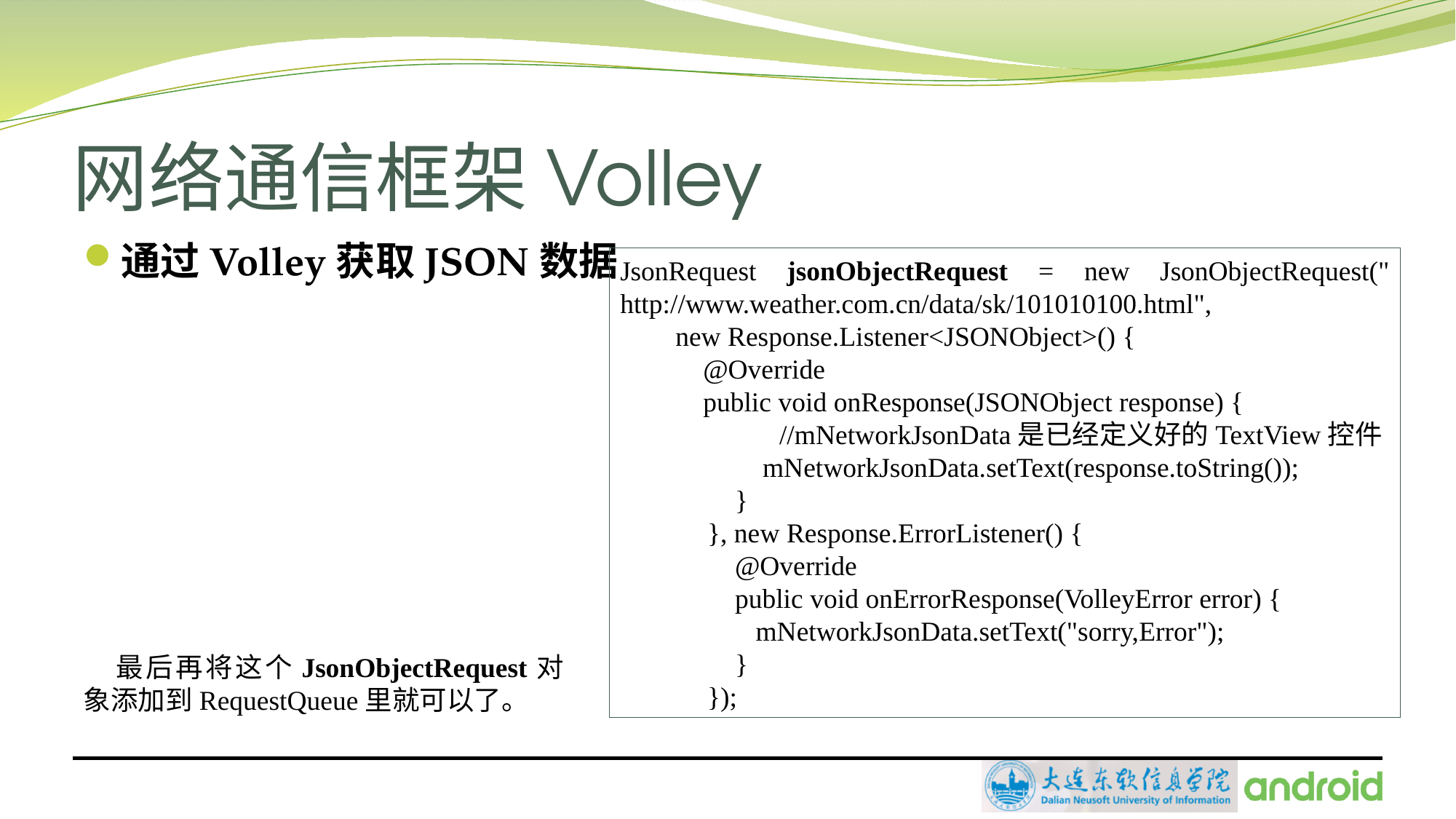

# 网络通信框架Volley
通过Volley获取JSON数据

JsonRequest jsonObjectRequest = new JsonObjectRequest(" http://www.weather.com.cn/data/sk/101010100.html",
        new Response.Listener<JSONObject>() {
            @Override
            public void onResponse(JSONObject response) {
//mNetworkJsonData是已经定义好的TextView控件
                mNetworkJsonData.setText(response.toString());
            }
        }, new Response.ErrorListener() {
            @Override
            public void onErrorResponse(VolleyError error) {
               mNetworkJsonData.setText("sorry,Error");
            }
        });
最后再将这个JsonObjectRequest对象添加到RequestQueue里就可以了。